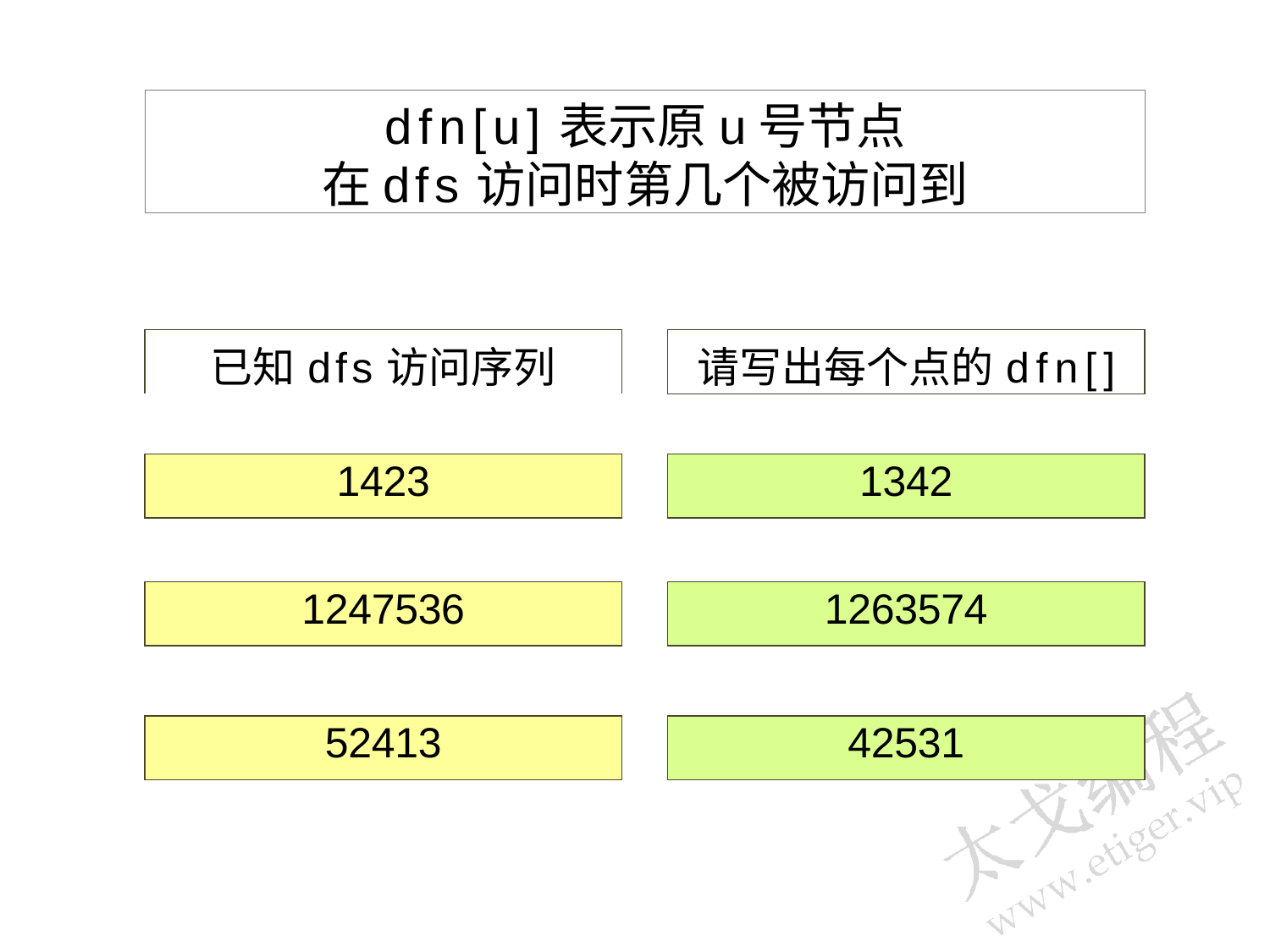

dfn[u]表示原u号节点
在dfs访问时第几个被访问到
| 已知dfs访问序列 |  | 请写出每个点的dfn[] |
| --- | --- | --- |
|  |  |  |
| 1423 |  | 1342 |
|  |  |  |
| 1247536 |  | 1263574 |
|  |  |  |
| 52413 |  | 42531 |